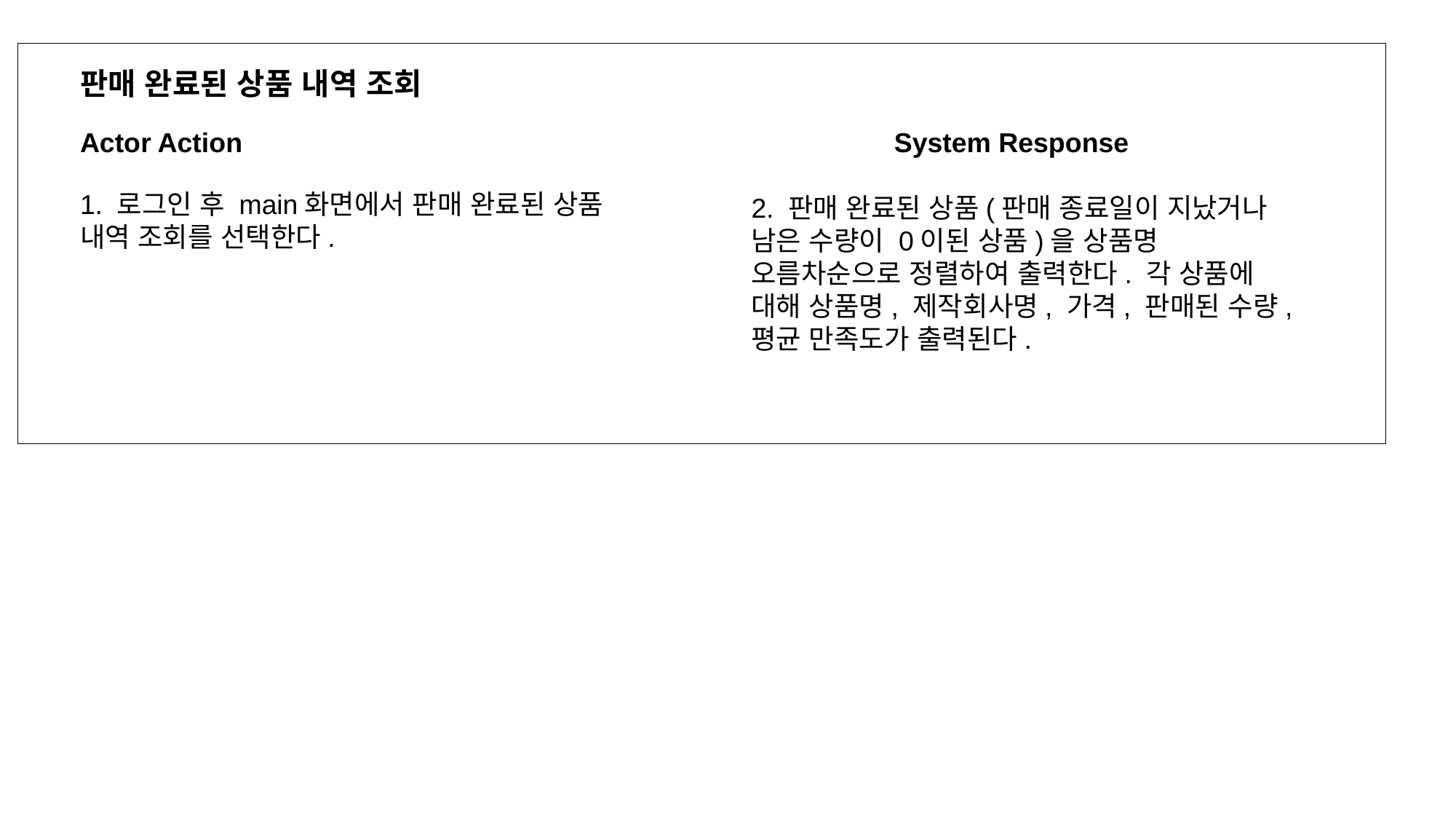

판매 완료된 상품 내역 조회
Actor Action
System Response
1. 로그인 후 main화면에서 판매 완료된 상품 내역 조회를 선택한다.
2. 판매 완료된 상품(판매 종료일이 지났거나 남은 수량이 0이된 상품)을 상품명 오름차순으로 정렬하여 출력한다. 각 상품에 대해 상품명, 제작회사명, 가격, 판매된 수량, 평균 만족도가 출력된다.